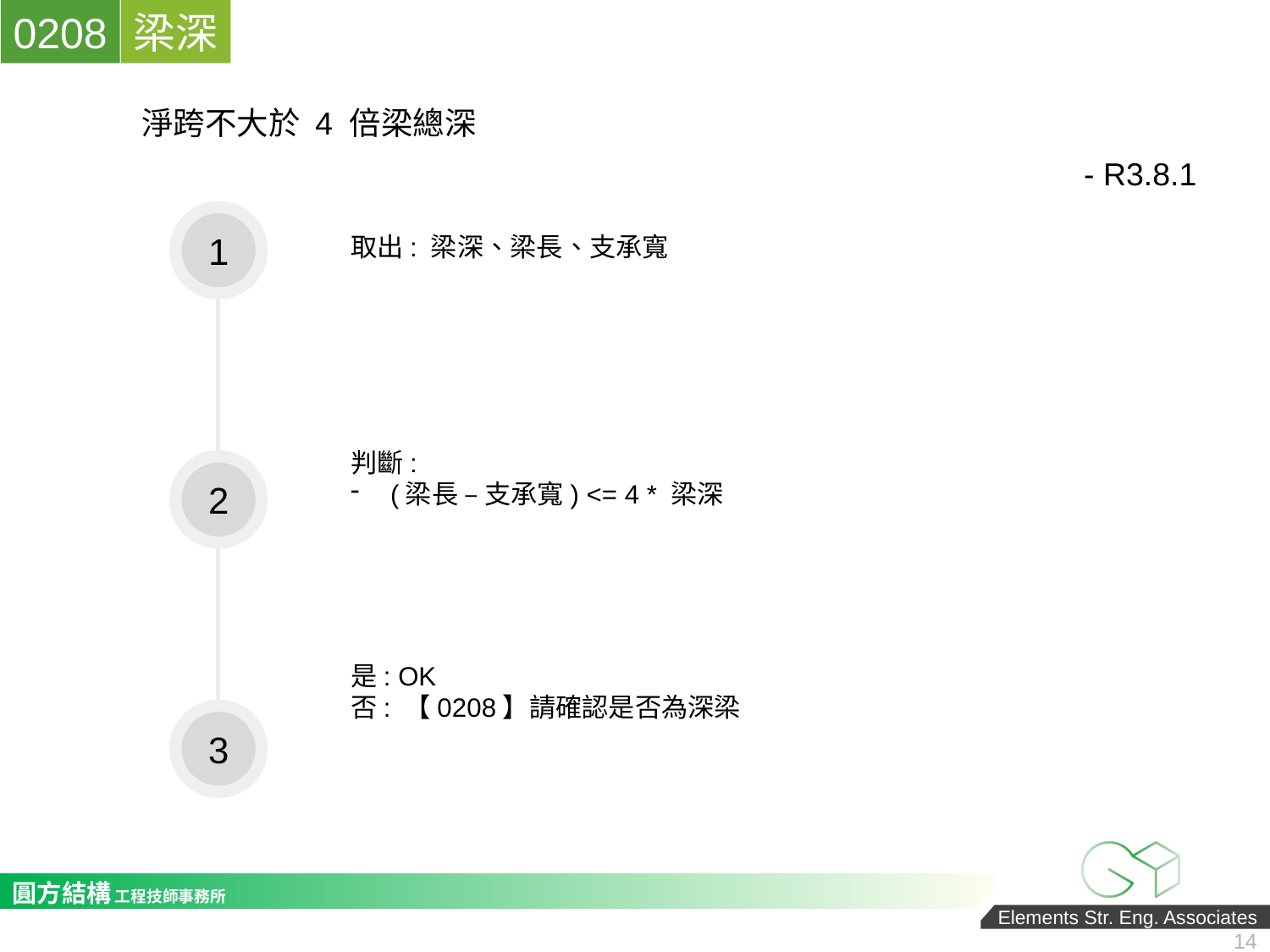

0208
梁深
淨跨不大於 4 倍梁總深
- R3.8.1
1

取出: 梁深、梁長、支承寬
判斷:
(梁長 – 支承寬) <= 4 * 梁深
2

是: OK
否: 【0208】請確認是否為深梁
3

14